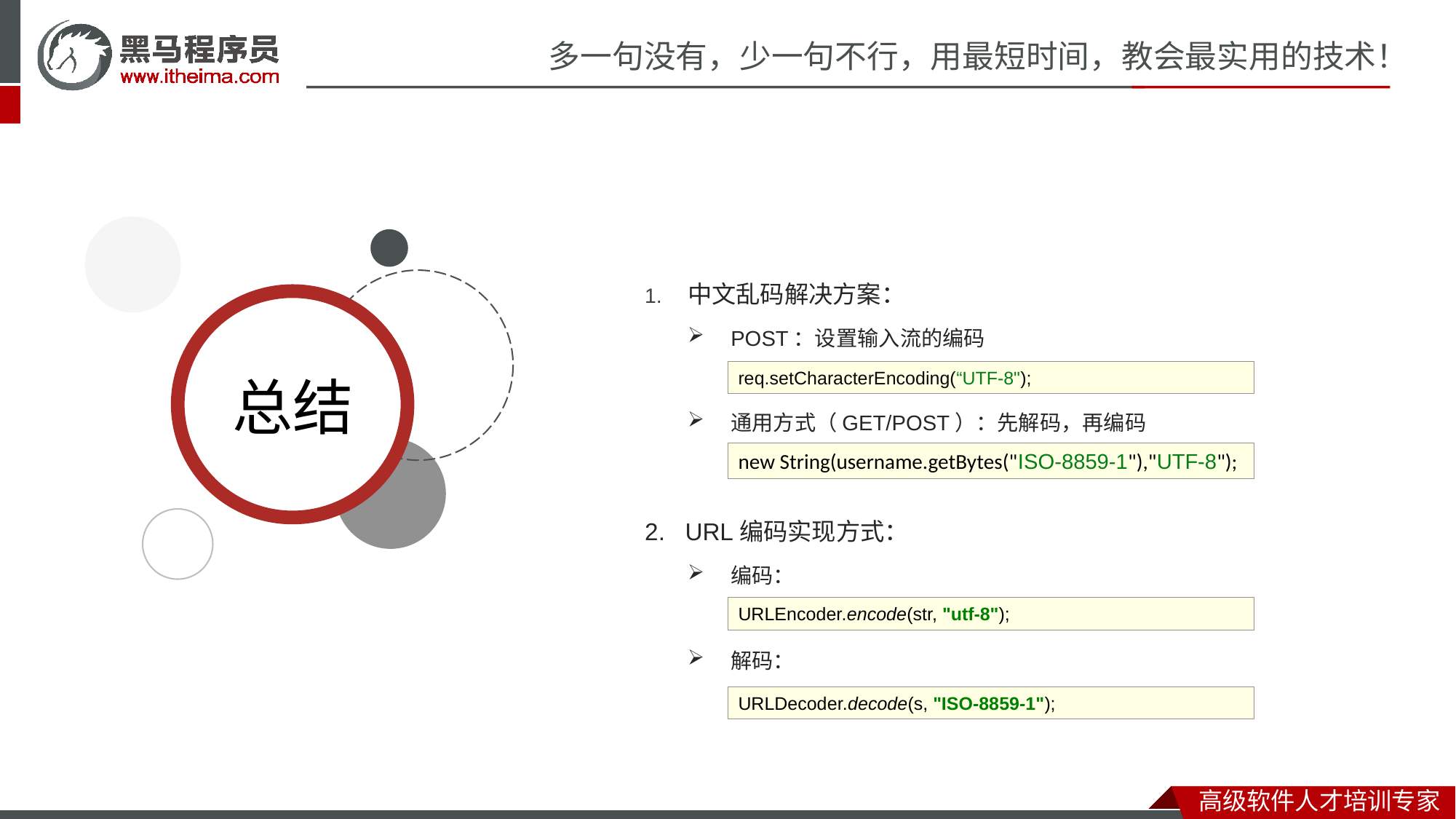

中文乱码解决方案：
POST：设置输入流的编码

通用方式（GET/POST）：先解码，再编码

req.setCharacterEncoding(“UTF-8");
new String(username.getBytes("ISO-8859-1"),"UTF-8");
2.   URL编码实现方式：
编码：

解码：
URLEncoder.encode(str, "utf-8");
URLDecoder.decode(s, "ISO-8859-1");